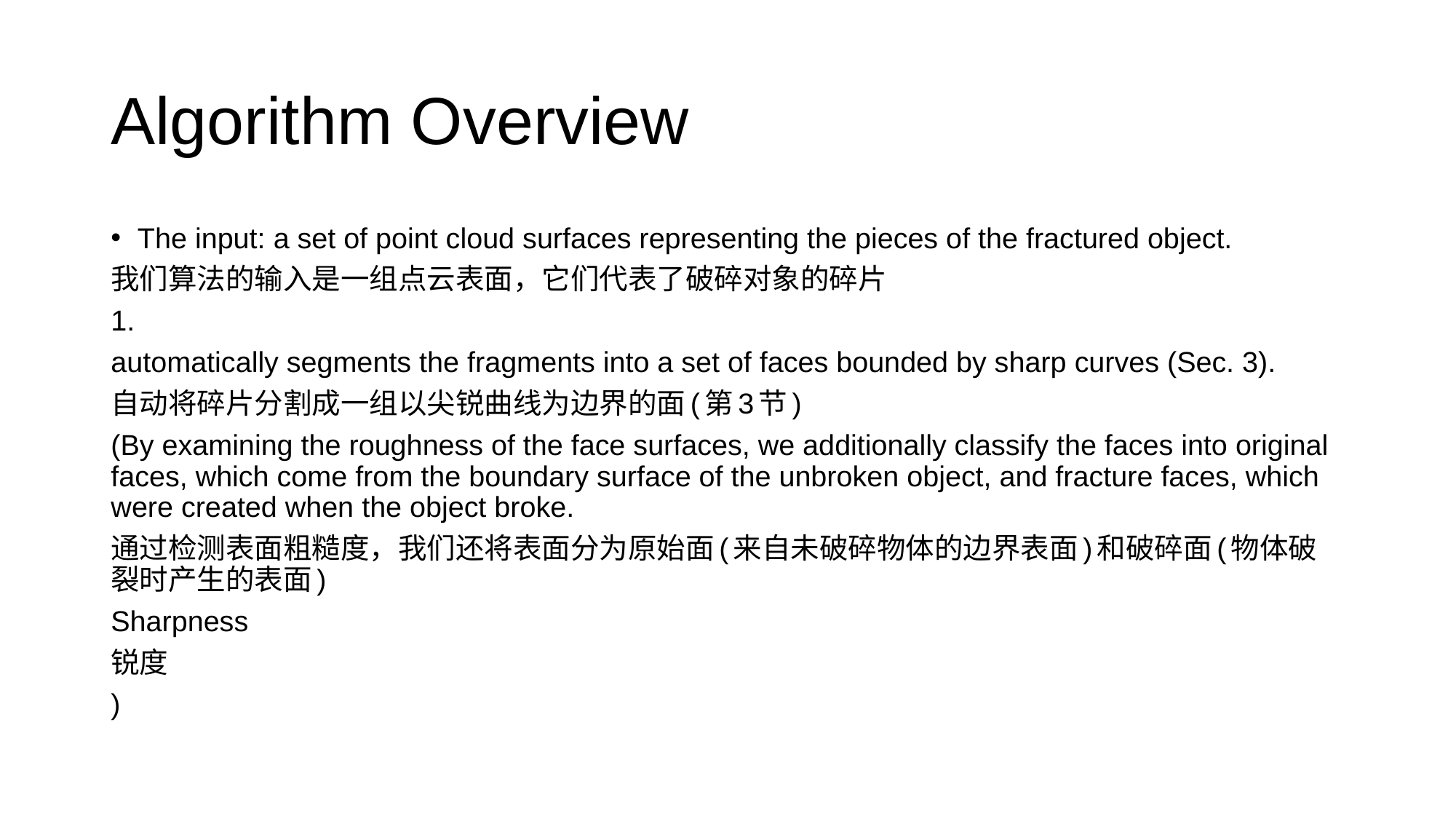

# Algorithm Overview
The input: a set of point cloud surfaces representing the pieces of the fractured object.
我们算法的输入是一组点云表面，它们代表了破碎对象的碎片
1.
automatically segments the fragments into a set of faces bounded by sharp curves (Sec. 3).
自动将碎片分割成一组以尖锐曲线为边界的面(第3节)
(By examining the roughness of the face surfaces, we additionally classify the faces into original faces, which come from the boundary surface of the unbroken object, and fracture faces, which were created when the object broke.
通过检测表面粗糙度，我们还将表面分为原始面(来自未破碎物体的边界表面)和破碎面(物体破裂时产生的表面)
Sharpness
锐度
)